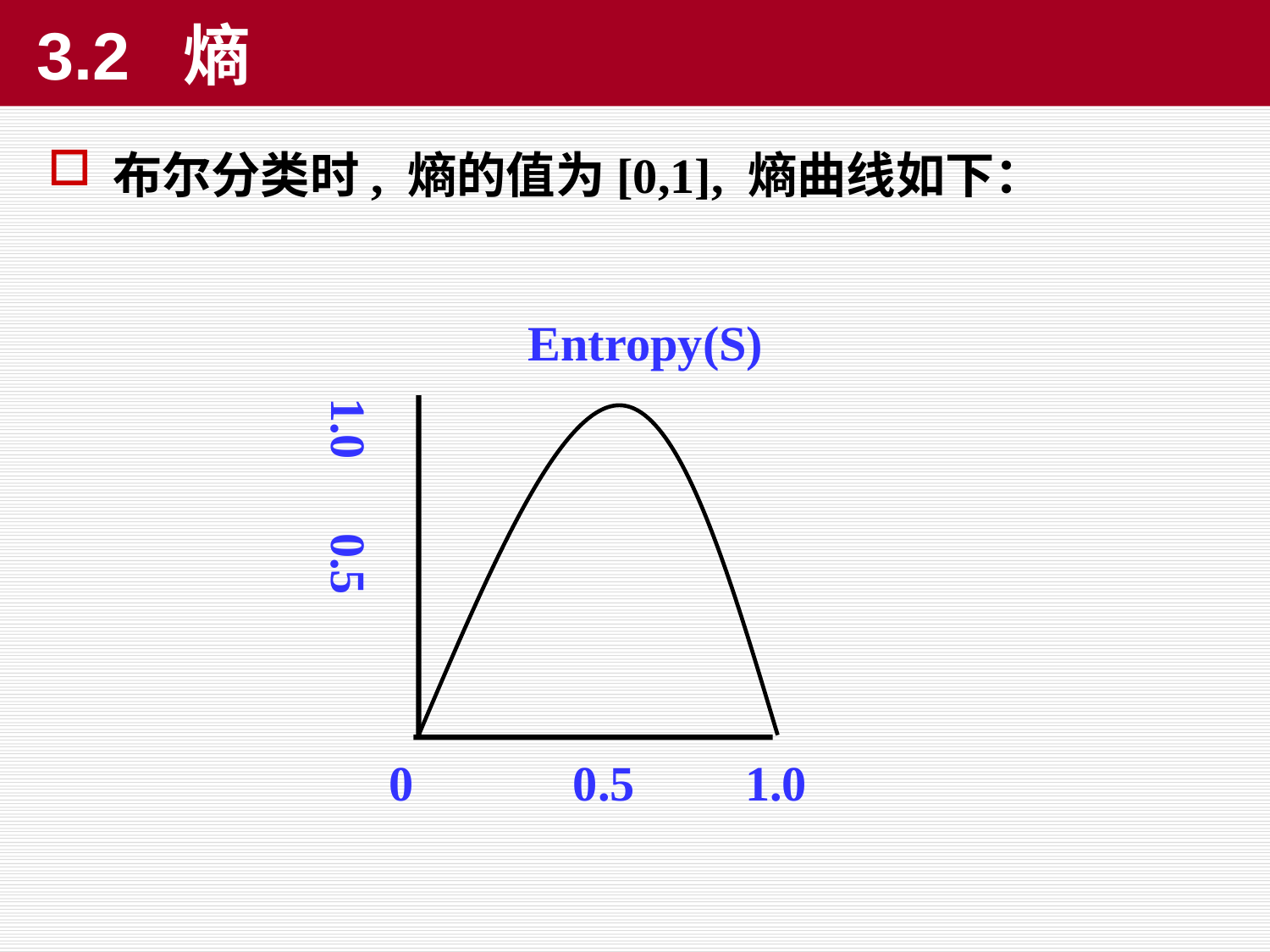

# 3.2  熵
布尔分类时, 熵的值为[0,1], 熵曲线如下：
Entropy(S)
1.0      0.5

0             0.5         1.0